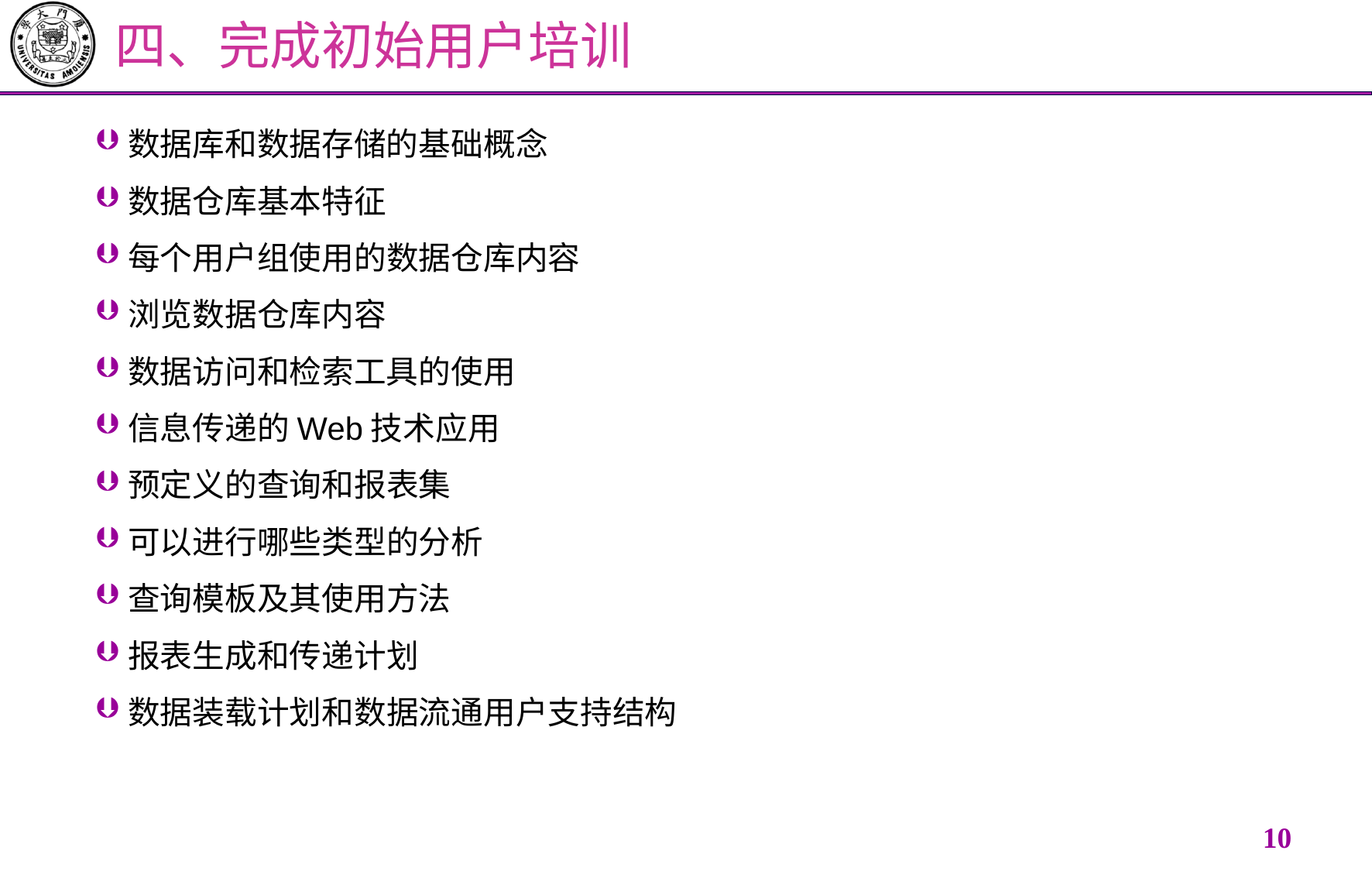

# 四、完成初始用户培训
数据库和数据存储的基础概念
数据仓库基本特征
每个用户组使用的数据仓库内容
浏览数据仓库内容
数据访问和检索工具的使用
信息传递的Web技术应用
预定义的查询和报表集
可以进行哪些类型的分析
查询模板及其使用方法
报表生成和传递计划
数据装载计划和数据流通用户支持结构
10